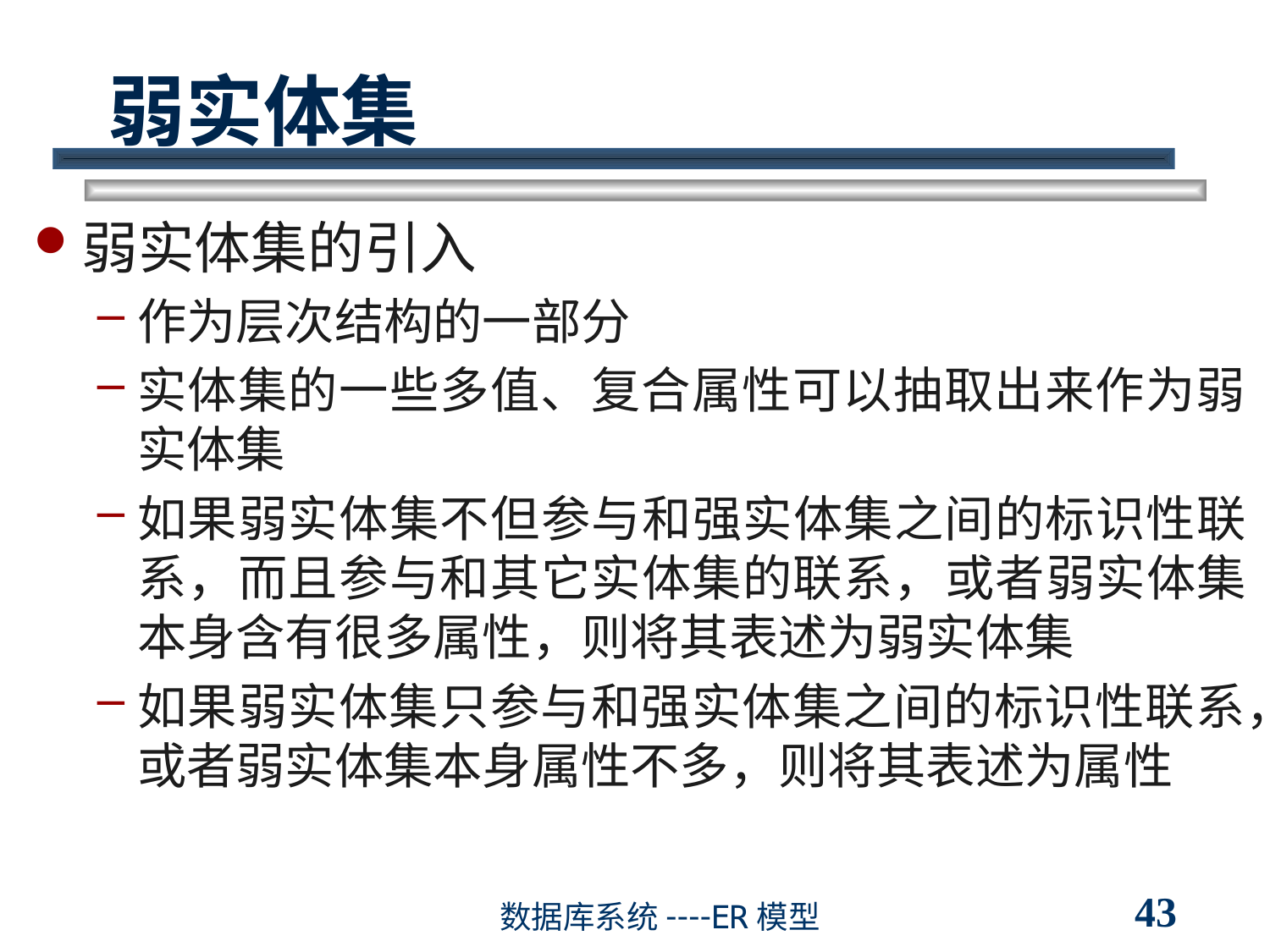

# 弱实体集
弱实体集的引入
作为层次结构的一部分
实体集的一些多值、复合属性可以抽取出来作为弱实体集
如果弱实体集不但参与和强实体集之间的标识性联系，而且参与和其它实体集的联系，或者弱实体集本身含有很多属性，则将其表述为弱实体集
如果弱实体集只参与和强实体集之间的标识性联系，或者弱实体集本身属性不多，则将其表述为属性
43
数据库系统----ER模型